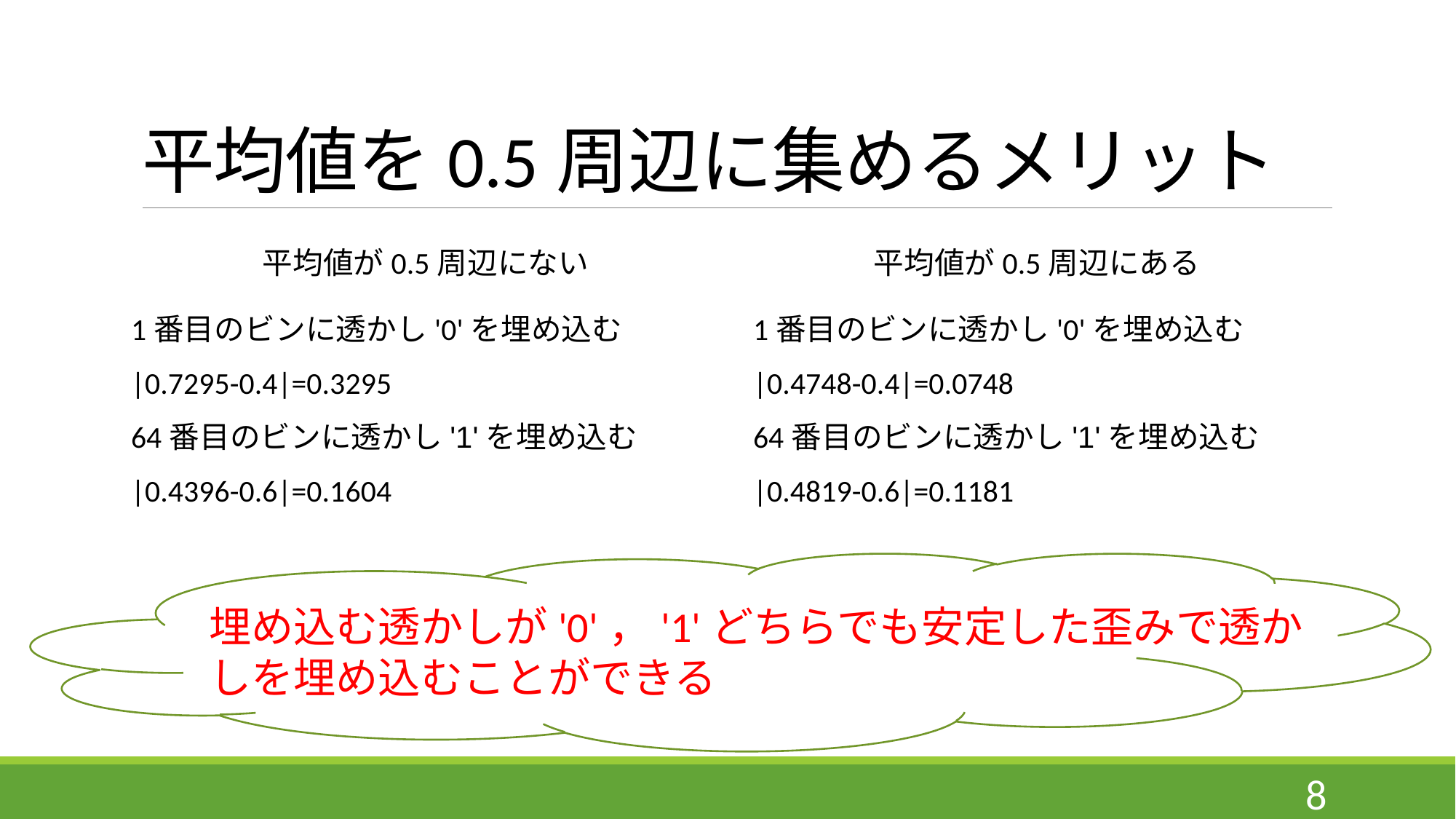

# 平均値を0.5周辺に集めるメリット
平均値が0.5周辺にない
平均値が0.5周辺にある
1番目のビンに透かし'0'を埋め込む
|0.7295-0.4|=0.3295
64番目のビンに透かし'1'を埋め込む
|0.4396-0.6|=0.1604
1番目のビンに透かし'0'を埋め込む
|0.4748-0.4|=0.0748
64番目のビンに透かし'1'を埋め込む
|0.4819-0.6|=0.1181

埋め込む透かしが'0'，'1'どちらでも安定した歪みで透かしを埋め込むことができる
8